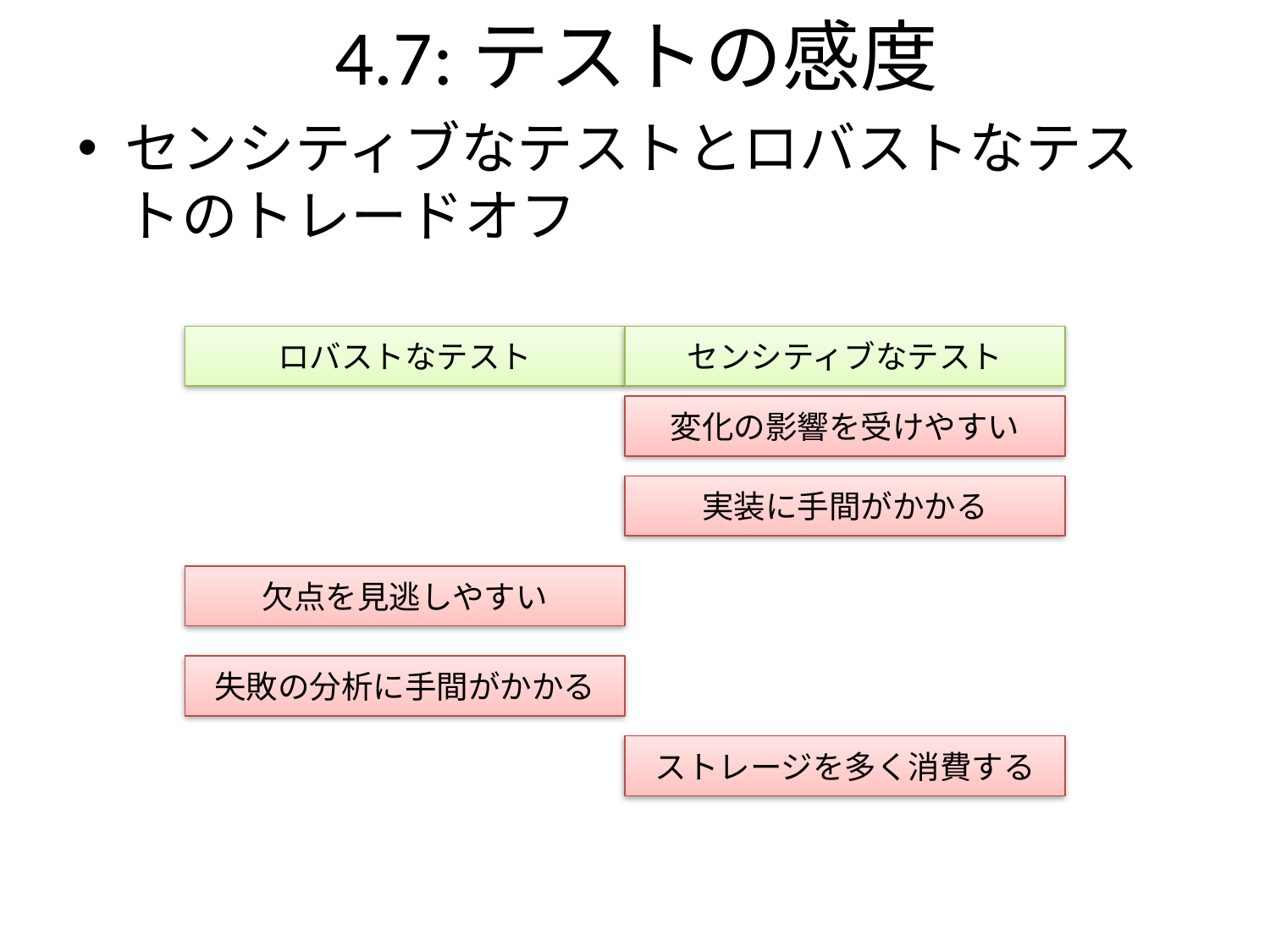

4.7:テストの感度
センシティブなテストとロバストなテストのトレードオフ

ロバストなテスト
センシティブなテスト
変化の影響を受けやすい
実装に手間がかかる
欠点を見逃しやすい
失敗の分析に手間がかかる
ストレージを多く消費する